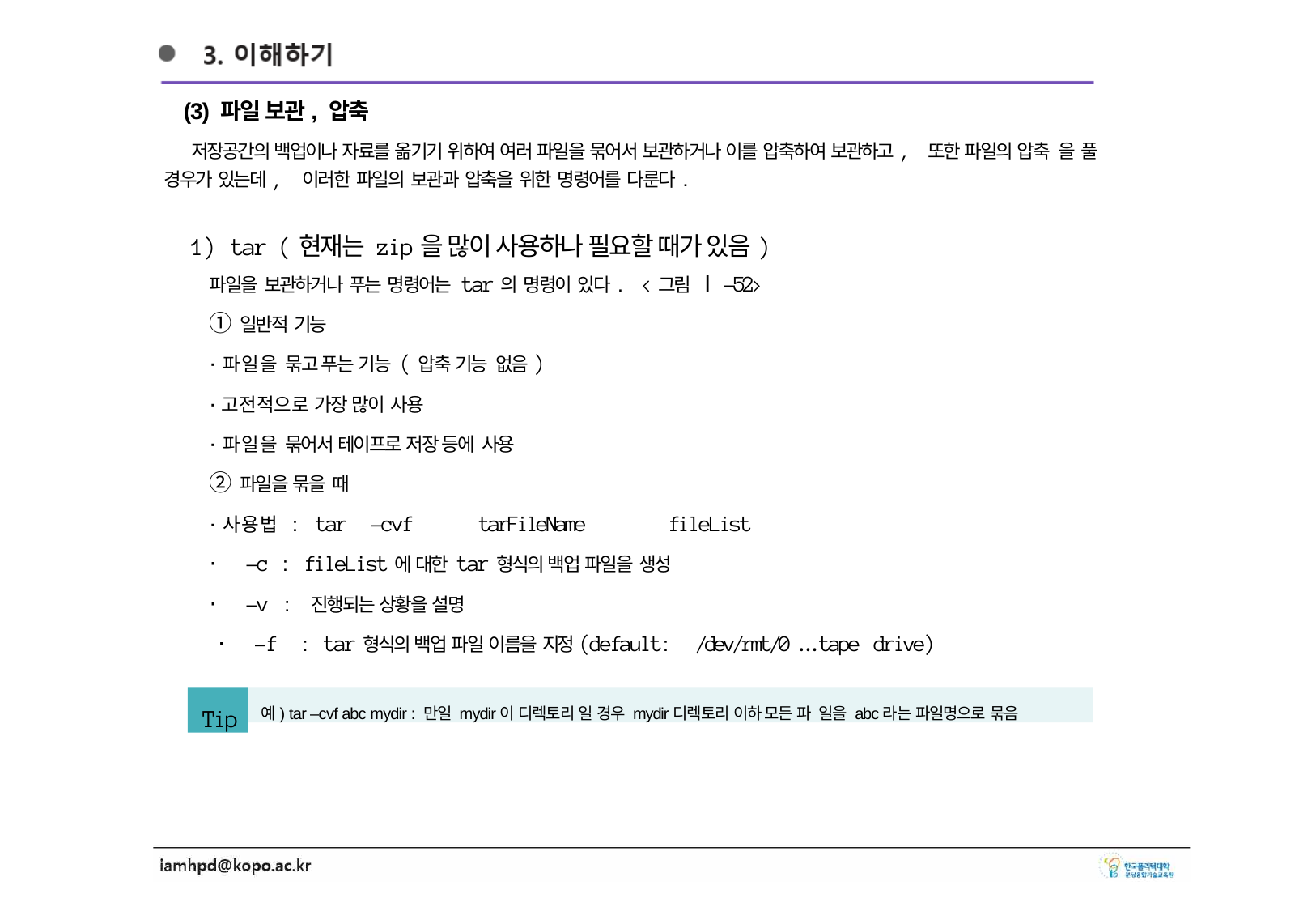

(3) 파일 보관, 압축
저장공간의 백업이나 자료를 옮기기 위하여 여러 파일을 묶어서 보관하거나 이를 압축하여 보관하고, 또한 파일의 압축  을 풀 경우가 있는데, 이러한 파일의 보관과 압축을 위한 명령어를 다룬다.

1) tar (현재는 zip을 많이 사용하나 필요할 때가 있음)
파일을 보관하거나 푸는 명령어는 tar의 명령이 있다. <그림 Ⅰ-52>
① 일반적 기능
∙파일을 묶고 푸는 기능 (압축 기능 없음)
∙고전적으로 가장 많이 사용
∙파일을 묶어서 테이프로 저장 등에 사용
② 파일을 묶을 때
∙사용법 : tar  -cvf	tarFileName	fileList
∙ -c : fileList에 대한 tar형식의 백업 파일을 생성
∙ -v : 진행되는 상황을 설명
∙ -f  : tar형식의 백업 파일 이름을 지정(default:  /dev/rmt/0	… tape drive)
Tip

예) tar –cvf abc mydir : 만일 mydir이 디렉토리 일 경우 mydir디렉토리 이하 모든 파  일을 abc라는 파일명으로 묶음